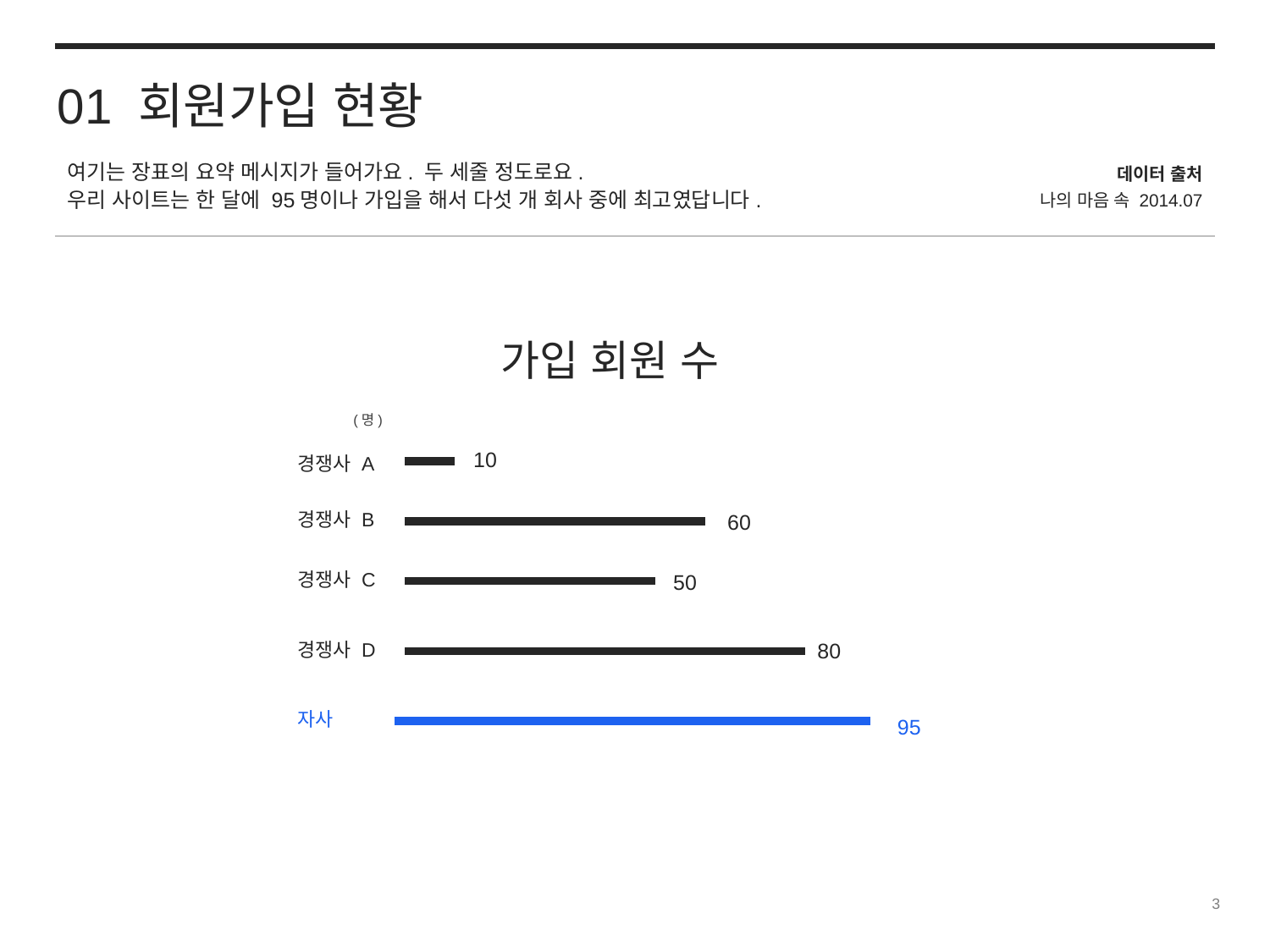

01 회원가입 현황
여기는 장표의 요약 메시지가 들어가요. 두 세줄 정도로요.
우리 사이트는 한 달에 95명이나 가입을 해서 다섯 개 회사 중에 최고였답니다.
데이터 출처
 나의 마음 속 2014.07
가입 회원 수
(명)
10
경쟁사 A
경쟁사 B
60
경쟁사 C
50
경쟁사 D
80
자사
95